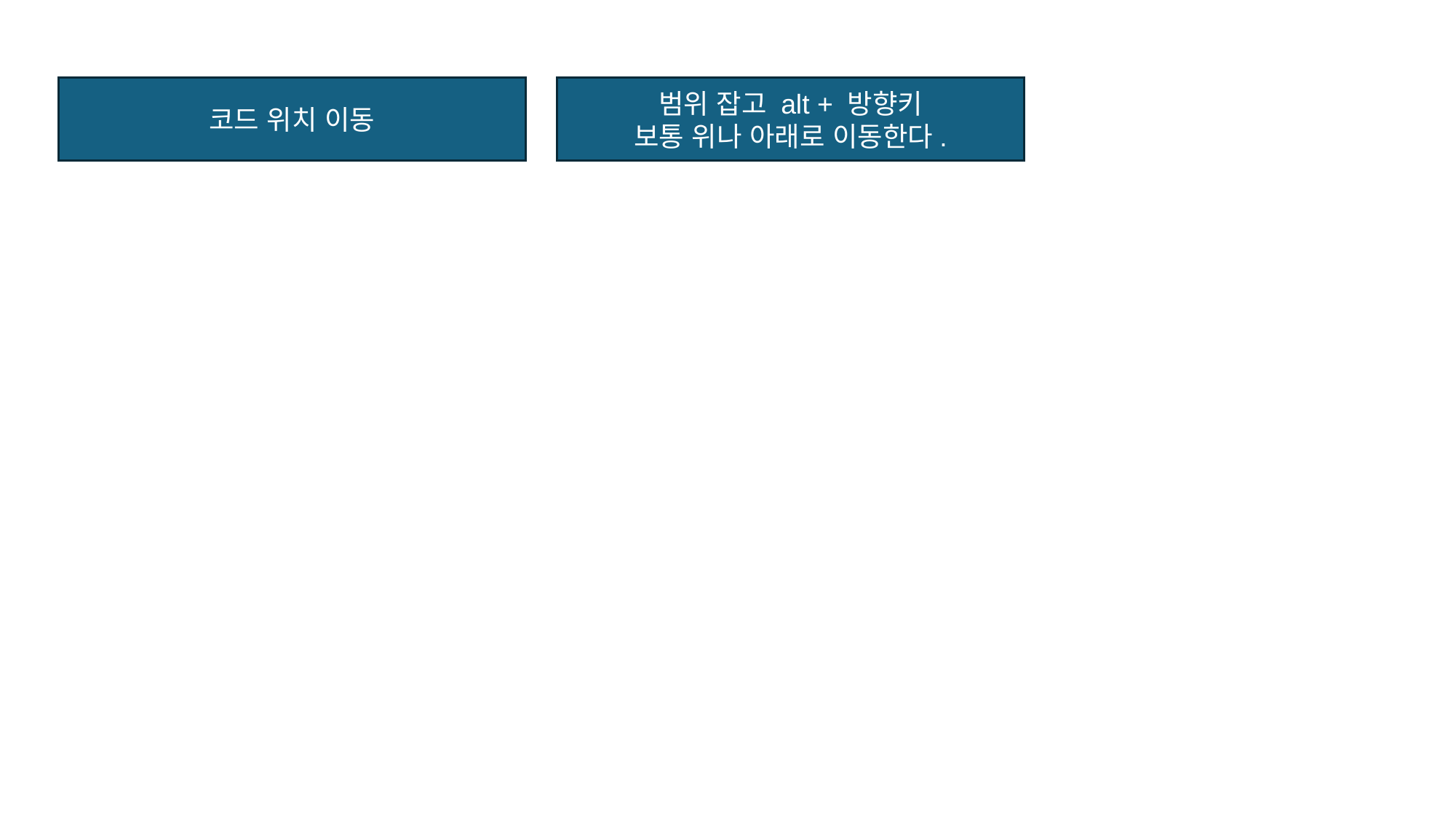

코드 위치 이동
범위 잡고 alt + 방향키
보통 위나 아래로 이동한다.